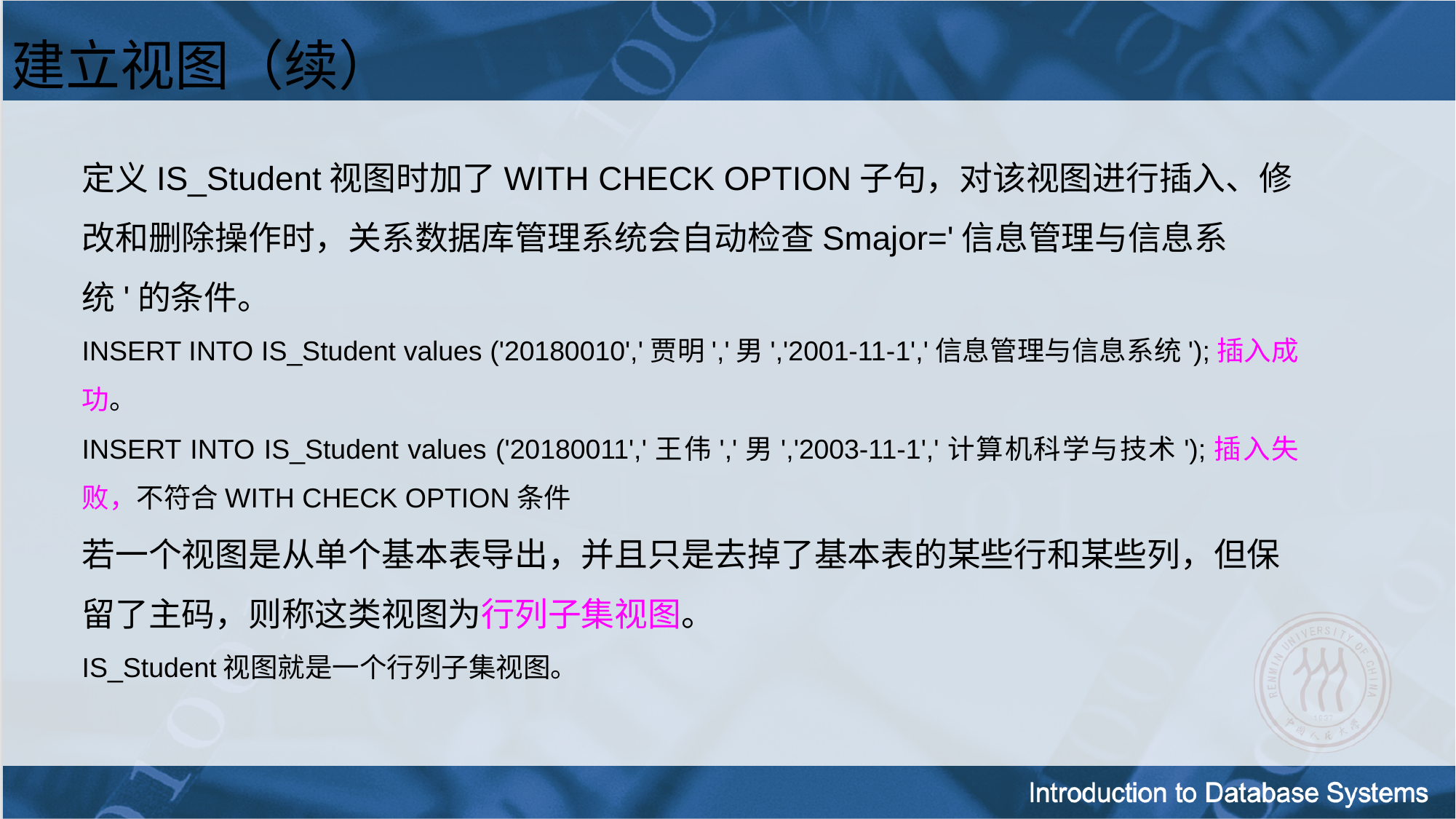

建立视图（续）
定义IS_Student视图时加了WITH CHECK OPTION子句，对该视图进行插入、修改和删除操作时，关系数据库管理系统会自动检查Smajor='信息管理与信息系统'的条件。
INSERT INTO IS_Student values ('20180010','贾明','男','2001-11-1','信息管理与信息系统');插入成功。
INSERT INTO IS_Student values ('20180011','王伟','男','2003-11-1','计算机科学与技术');插入失败，不符合WITH CHECK OPTION条件
若一个视图是从单个基本表导出，并且只是去掉了基本表的某些行和某些列，但保留了主码，则称这类视图为行列子集视图。
IS_Student视图就是一个行列子集视图。